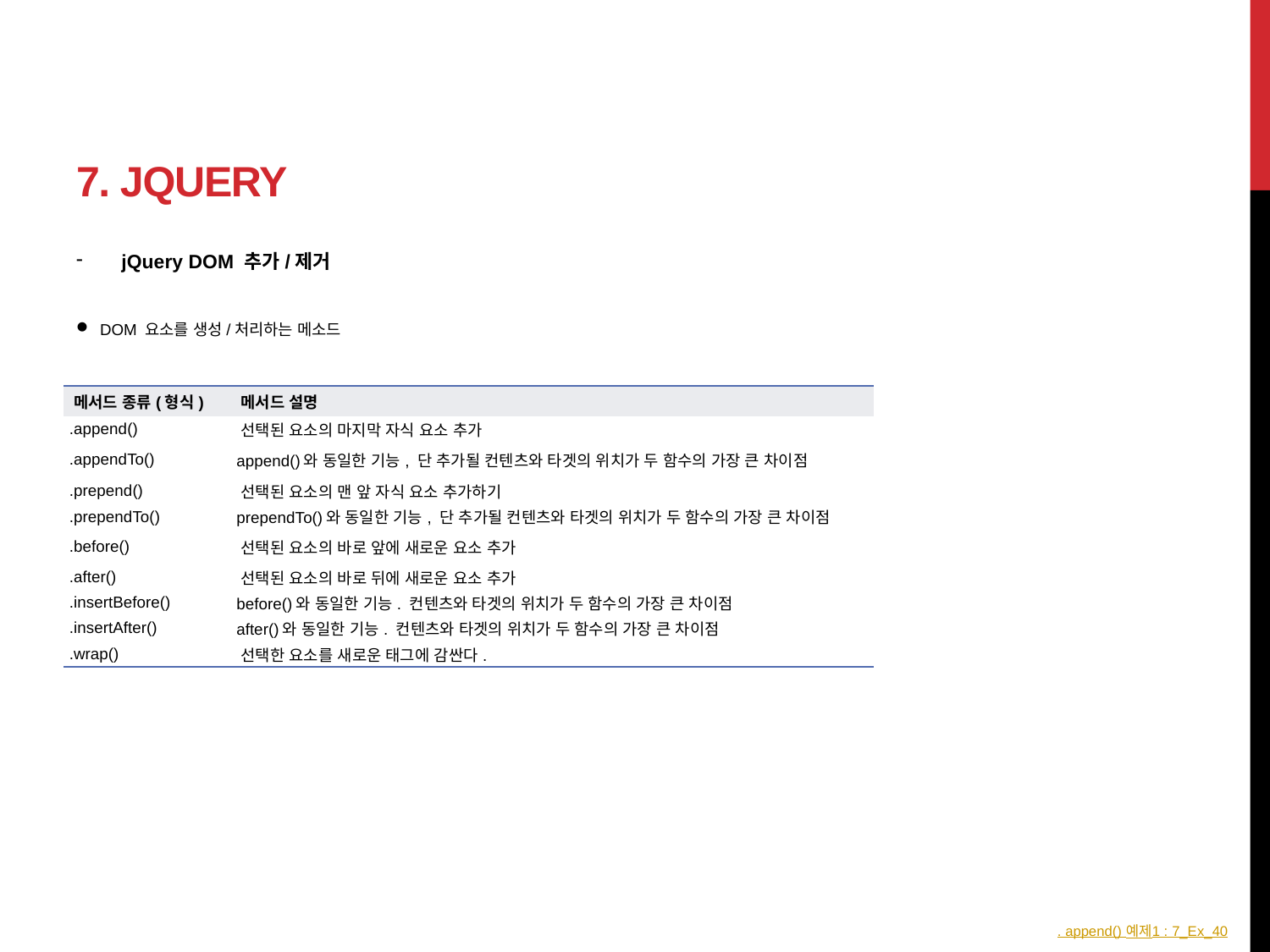

# 7. jquery
 jQuery DOM 추가/제거

DOM 요소를 생성/처리하는 메소드

| 메서드 종류(형식) | 메서드 설명 |
| --- | --- |
| .append() | 선택된 요소의 마지막 자식 요소 추가 |
| .appendTo() | append()와 동일한 기능, 단 추가될 컨텐츠와 타겟의 위치가 두 함수의 가장 큰 차이점 |
| .prepend() | 선택된 요소의 맨 앞 자식 요소 추가하기 |
| .prependTo() | prependTo()와 동일한 기능, 단 추가될 컨텐츠와 타겟의 위치가 두 함수의 가장 큰 차이점 |
| .before() | 선택된 요소의 바로 앞에 새로운 요소 추가 |
| .after() | 선택된 요소의 바로 뒤에 새로운 요소 추가 |
| .insertBefore() | before()와 동일한 기능. 컨텐츠와 타겟의 위치가 두 함수의 가장 큰 차이점 |
| .insertAfter() | after()와 동일한 기능. 컨텐츠와 타겟의 위치가 두 함수의 가장 큰 차이점 |
| .wrap() | 선택한 요소를 새로운 태그에 감싼다. |

. append() 예제1 : 7_Ex_40